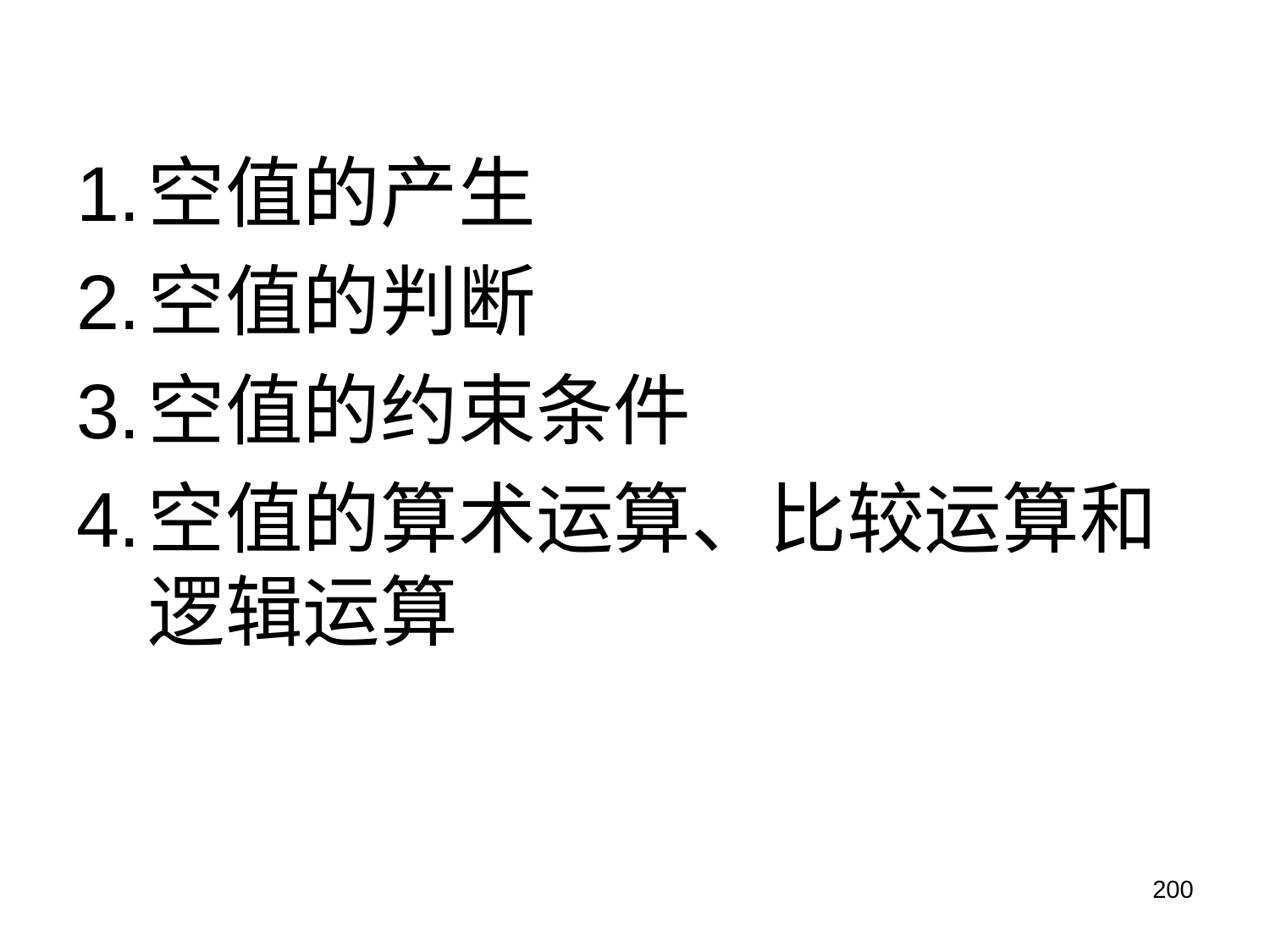

空值的产生
空值的判断
空值的约束条件
空值的算术运算、比较运算和逻辑运算

200